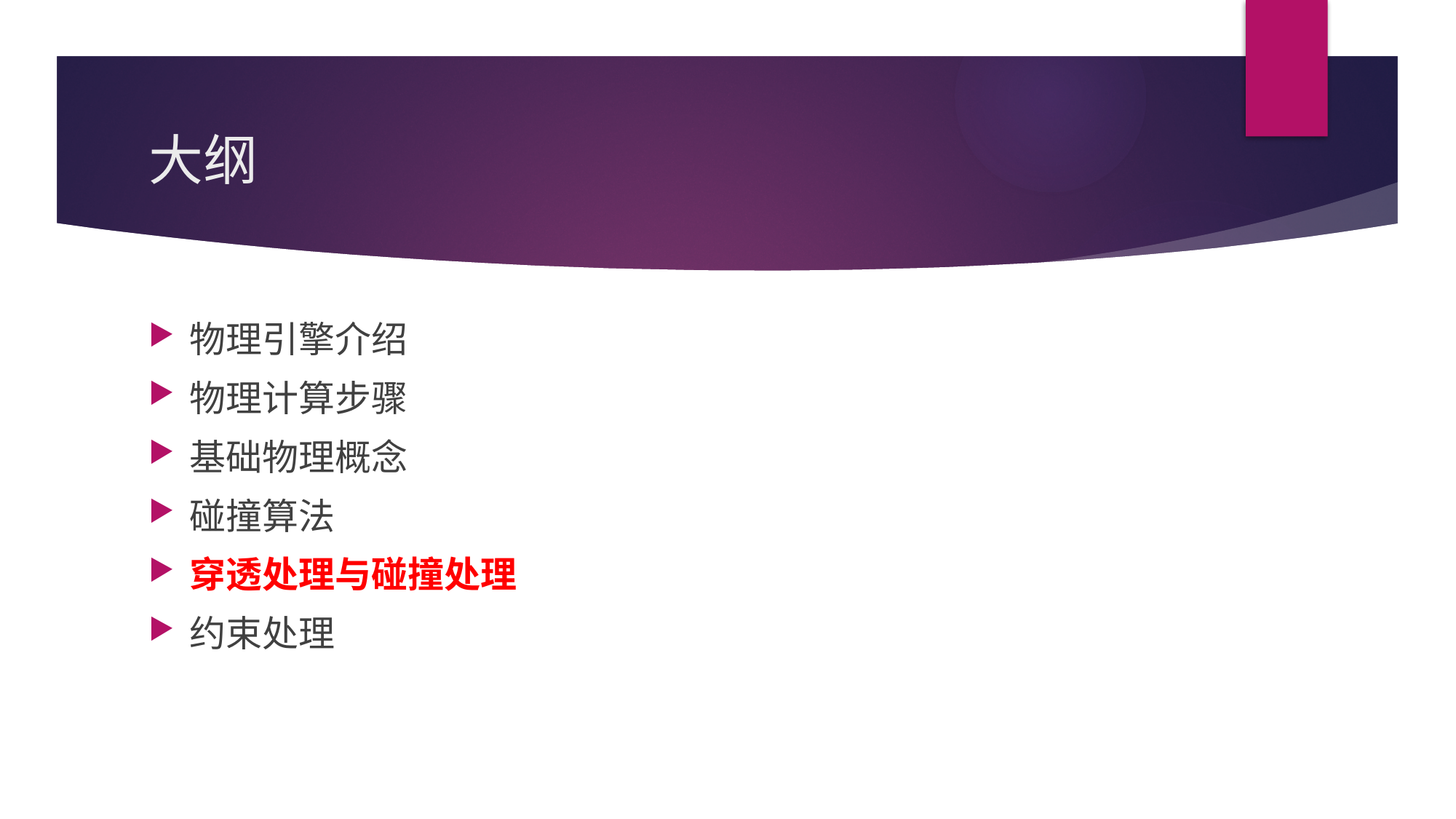

# 大纲
物理引擎介绍
物理计算步骤
基础物理概念
碰撞算法
穿透处理与碰撞处理
约束处理